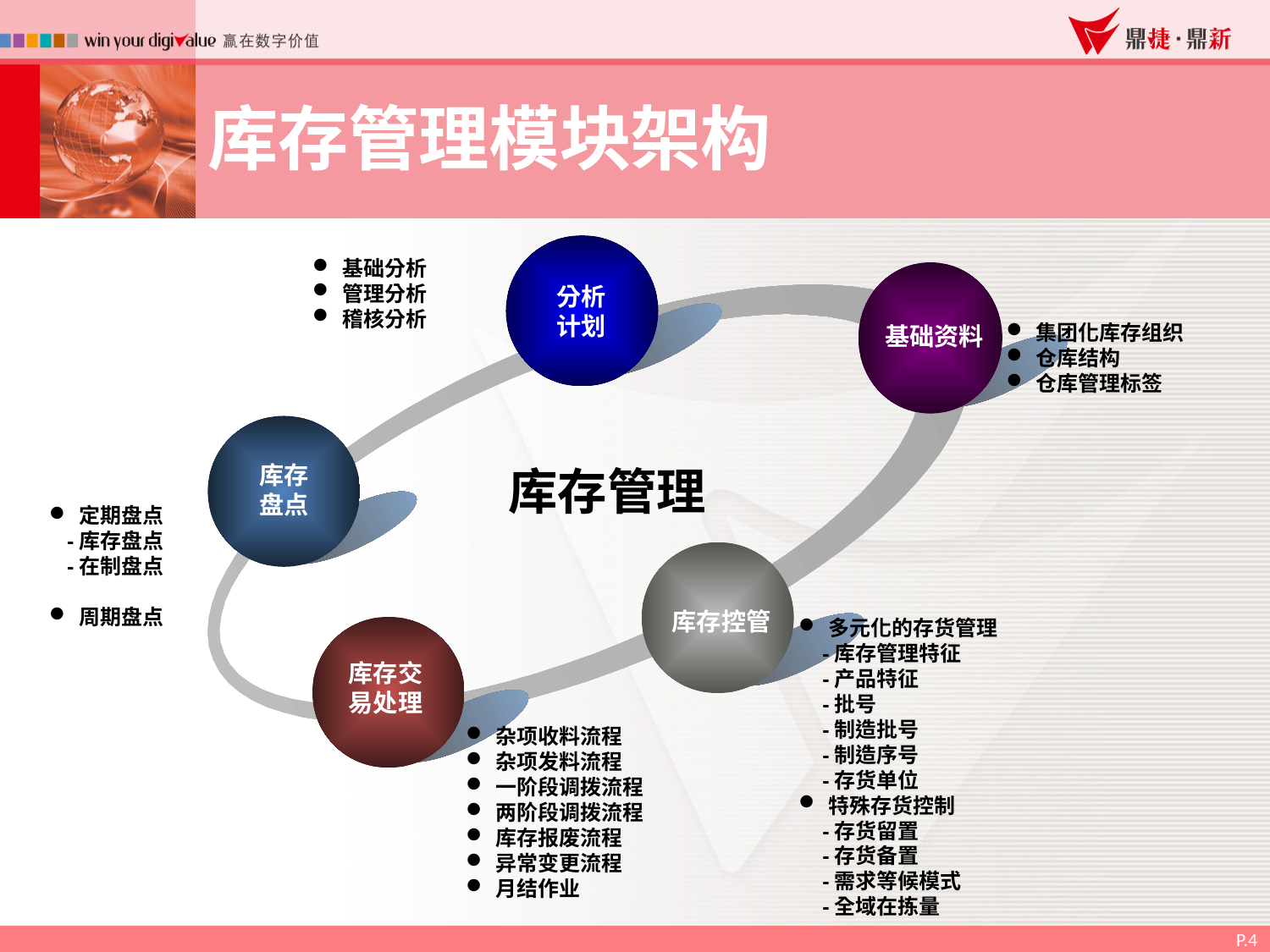

库存管理模块架构

分析
计划
基础资料

库存
盘点
库存管理

库存控管

库存交
易处理

基础分析
管理分析
稽核分析
集团化库存组织
仓库结构
仓库管理标签

定期盘点
   -库存盘点
   -在制盘点

周期盘点

多元化的存货管理
    -库存管理特征
    -产品特征
    -批号
    -制造批号
    -制造序号
    -存货单位
特殊存货控制
    -存货留置
    -存货备置
    -需求等候模式
    -全域在拣量

杂项收料流程
杂项发料流程
一阶段调拨流程
两阶段调拨流程
库存报废流程
异常变更流程
月结作业